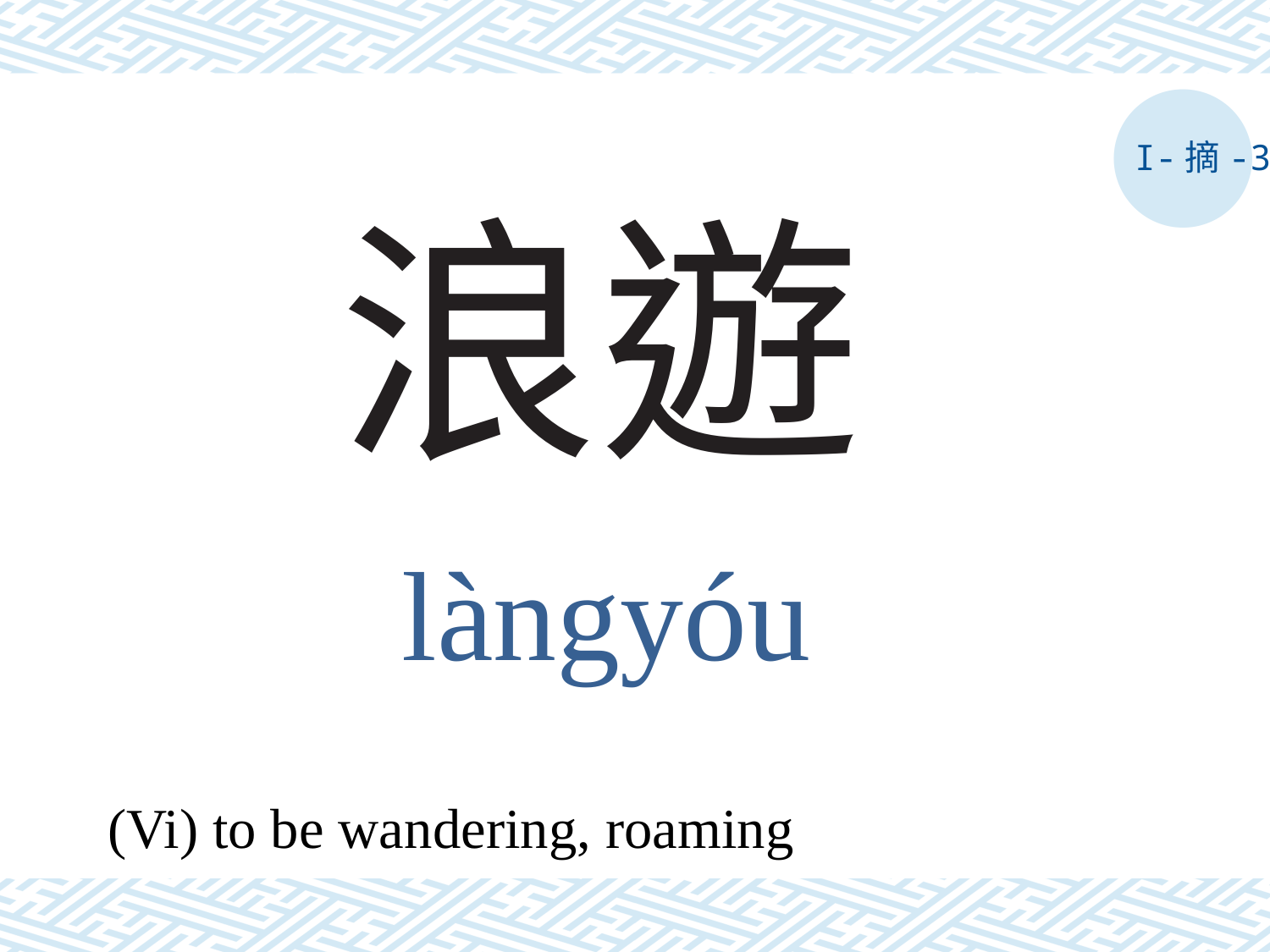

I-摘-3

# 浪遊
làngyóu
(Vi) to be wandering, roaming